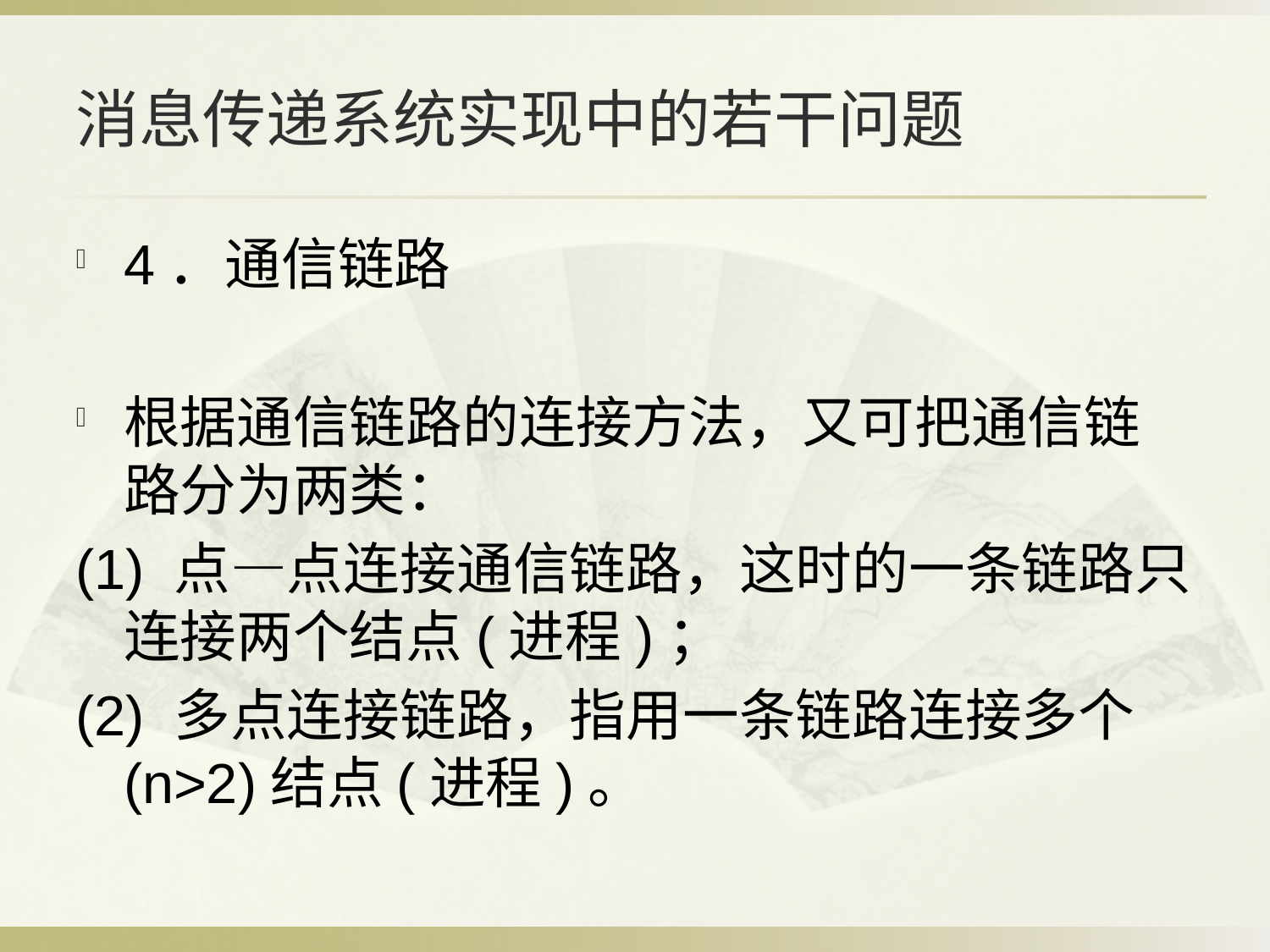

# 消息传递系统实现中的若干问题
4．通信链路

根据通信链路的连接方法，又可把通信链路分为两类：
(1) 点—点连接通信链路，这时的一条链路只连接两个结点(进程)；
(2) 多点连接链路，指用一条链路连接多个(n>2)结点(进程)。

104